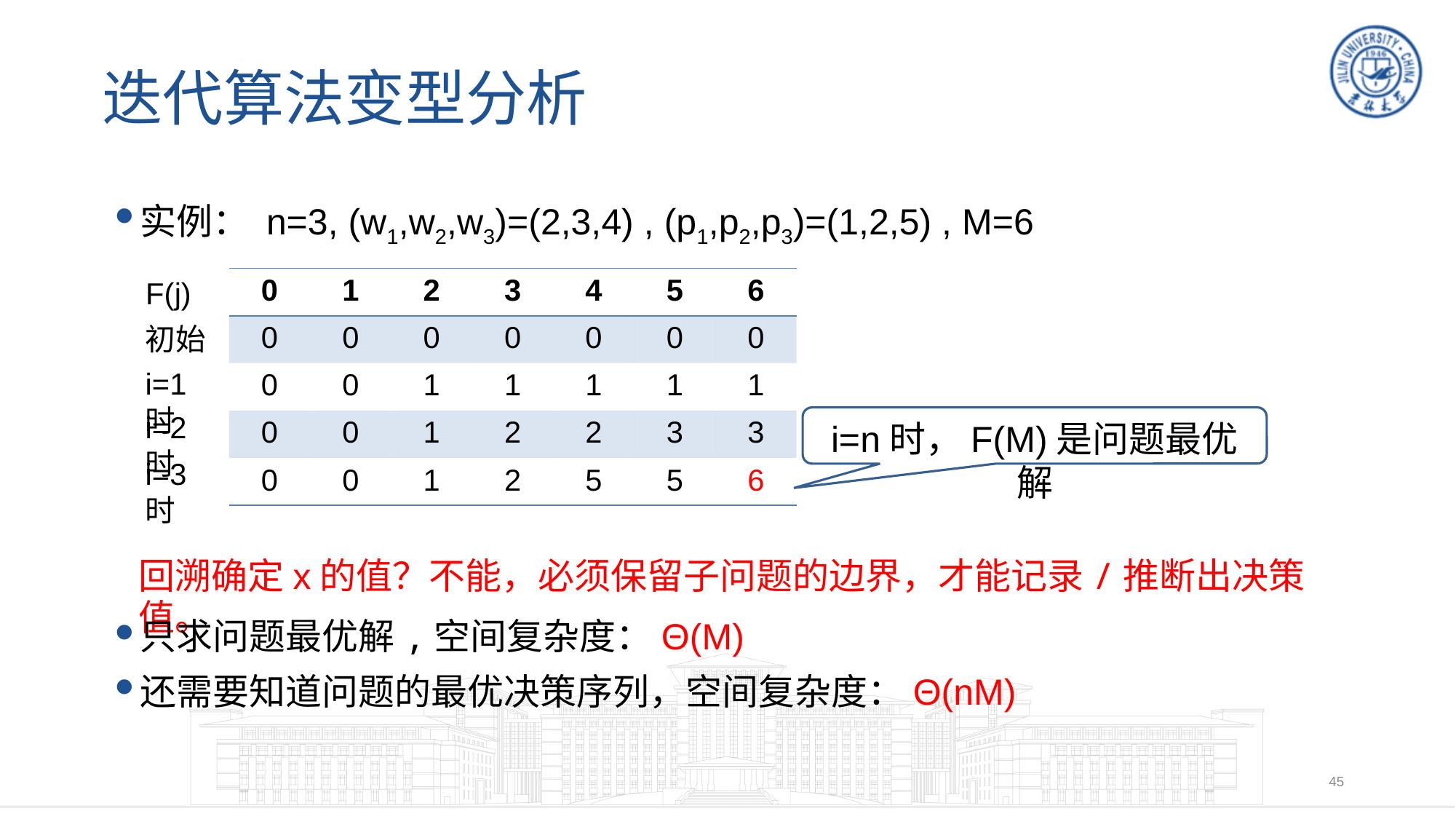

# 迭代算法变型分析
实例： n=3, (w1,w2,w3)=(2,3,4) , (p1,p2,p3)=(1,2,5) , M=6
| 0 | 1 | 2 | 3 | 4 | 5 | 6 |
| --- | --- | --- | --- | --- | --- | --- |
| 0 | 0 | 0 | 0 | 0 | 0 | 0 |
| 0 | 0 | 1 | 1 | 1 | 1 | 1 |
| 0 | 0 | 1 | 2 | 2 | 3 | 3 |
| 0 | 0 | 1 | 2 | 5 | 5 | 6 |
F(j)
初始
i=1时
i=2时
i=n时，F(M)是问题最优解
i=3时
回溯确定x的值？不能，必须保留子问题的边界，才能记录/推断出决策值。
只求问题最优解,空间复杂度：Θ(M)
还需要知道问题的最优决策序列，空间复杂度：Θ(nM)
45